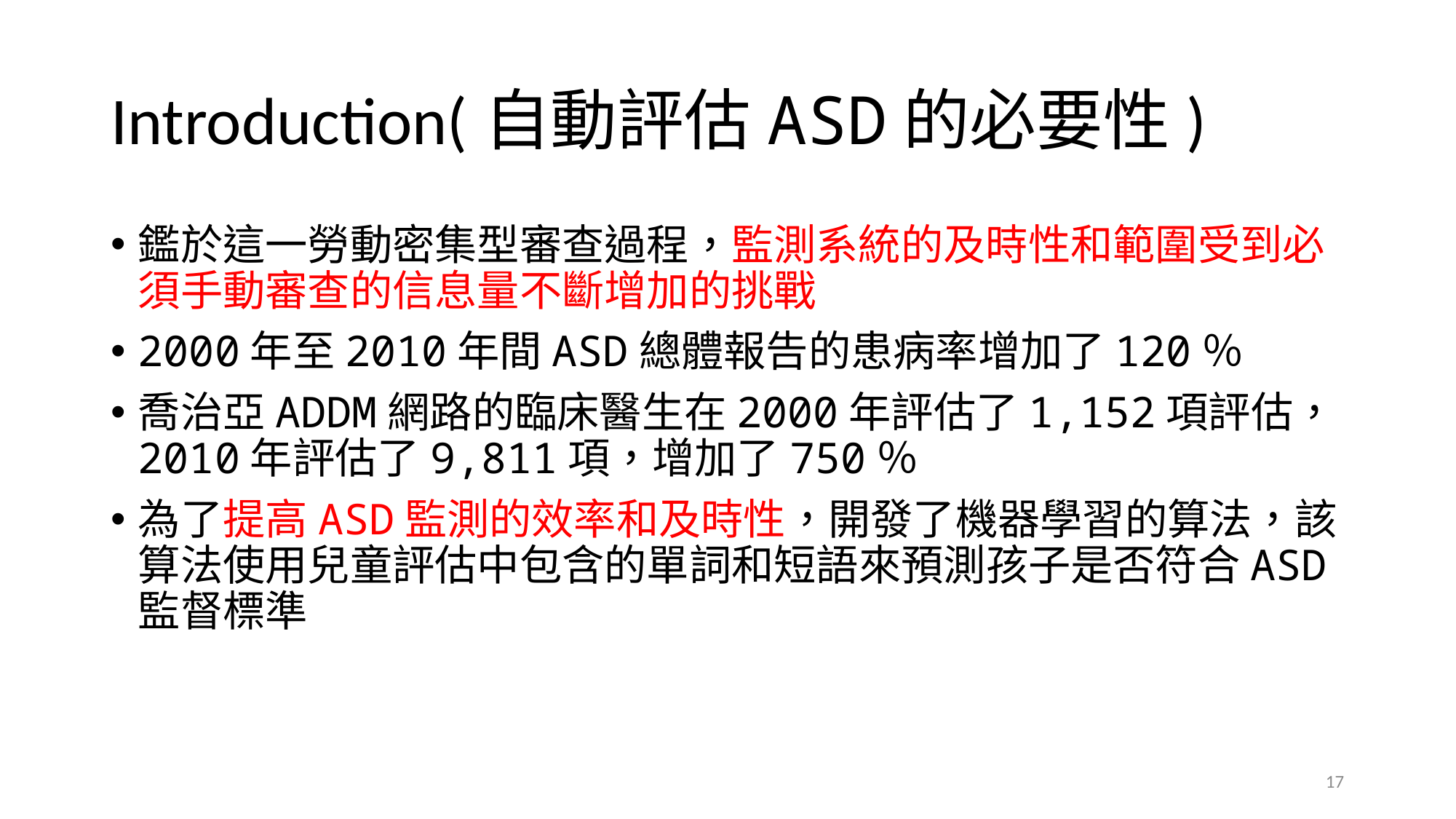

# Introduction(自動評估ASD的必要性)
鑑於這一勞動密集型審查過程，監測系統的及時性和範圍受到必須手動審查的信息量不斷增加的挑戰
2000年至2010年間ASD總體報告的患病率增加了120％
喬治亞ADDM網路的臨床醫生在2000年評估了1,152項評估，2010年評估了9,811項，增加了750％
為了提高ASD監測的效率和及時性，開發了機器學習的算法，該算法使用兒童評估中包含的單詞和短語來預測孩子是否符合ASD監督標準

17